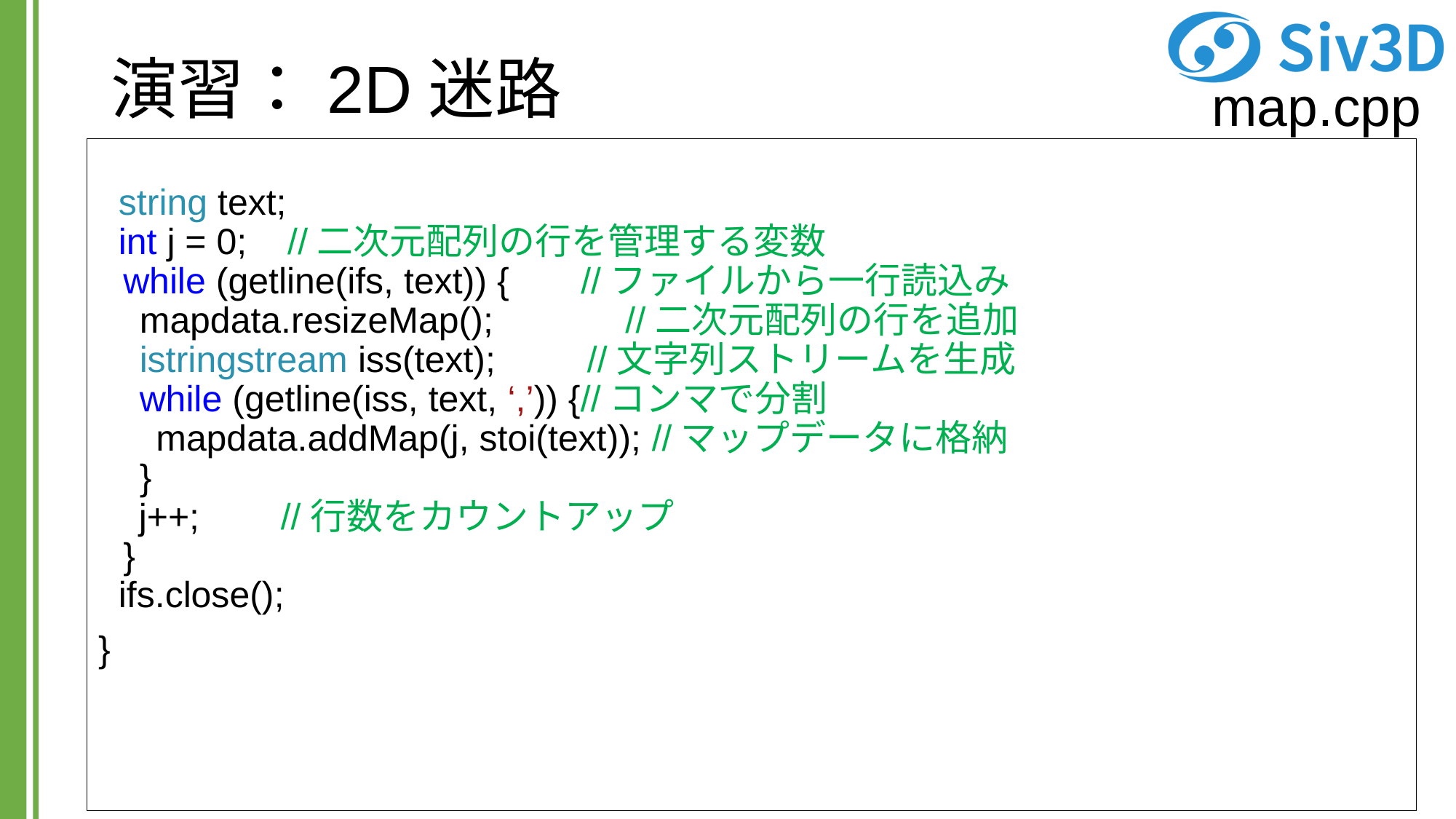

# 演習：2D迷路
map.cpp
  string text;
  int j = 0;    //二次元配列の行を管理する変数
  while (getline(ifs, text)) {       //ファイルから一行読込み
    mapdata.resizeMap();             //二次元配列の行を追加
    istringstream iss(text);         //文字列ストリームを生成
    while (getline(iss, text, ‘,’)) {//コンマで分割
      mapdata.addMap(j, stoi(text)); //マップデータに格納
    }
    j++;        //行数をカウントアップ
  }
  ifs.close();
}